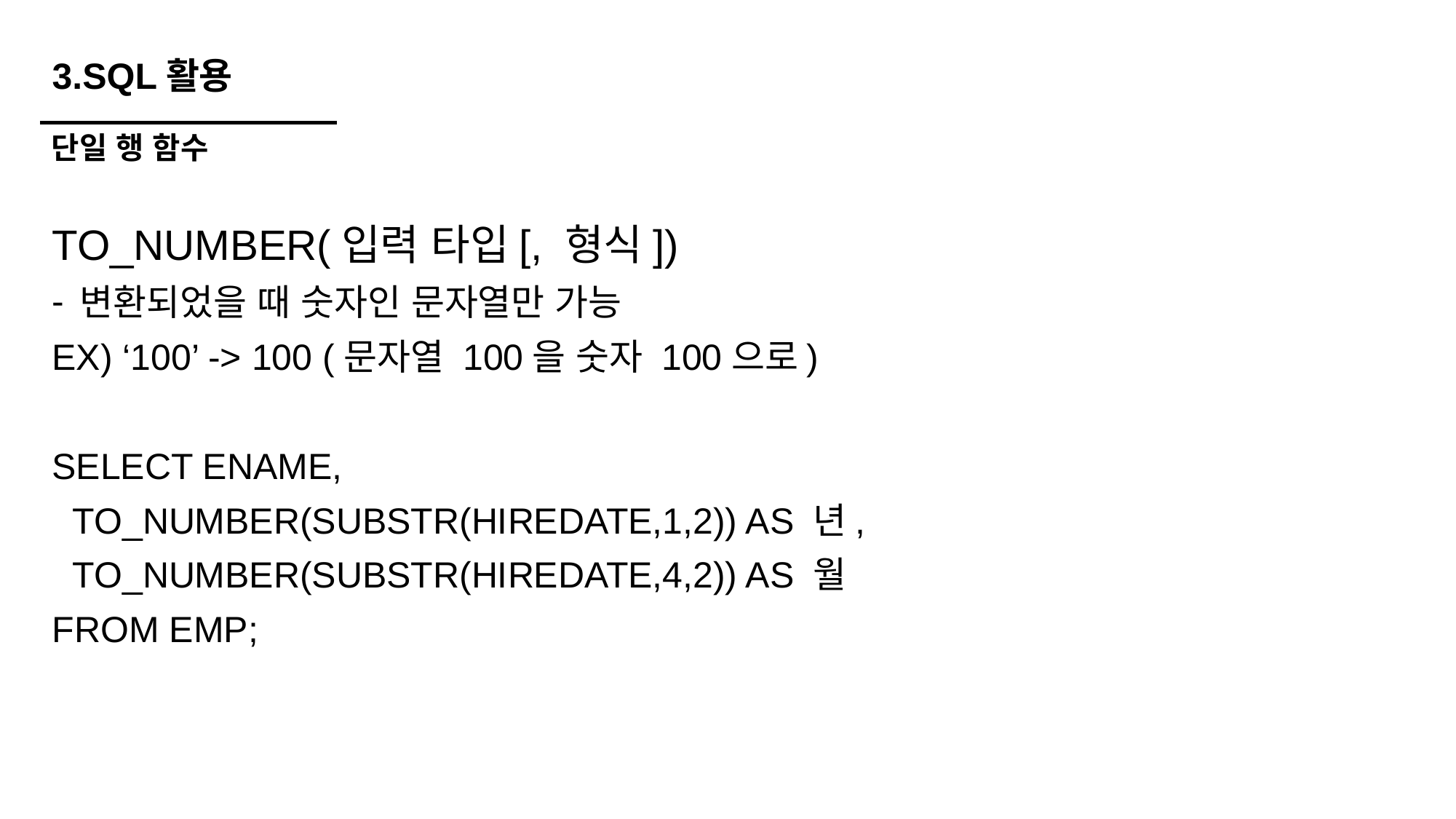

# 3.SQL활용
단일 행 함수
TO_NUMBER(입력 타입[, 형식])
변환되었을 때 숫자인 문자열만 가능
EX) ‘100’ -> 100 (문자열 100을 숫자 100으로)

SELECT ENAME,
  TO_NUMBER(SUBSTR(HIREDATE,1,2)) AS 년,
  TO_NUMBER(SUBSTR(HIREDATE,4,2)) AS 월
FROM EMP;